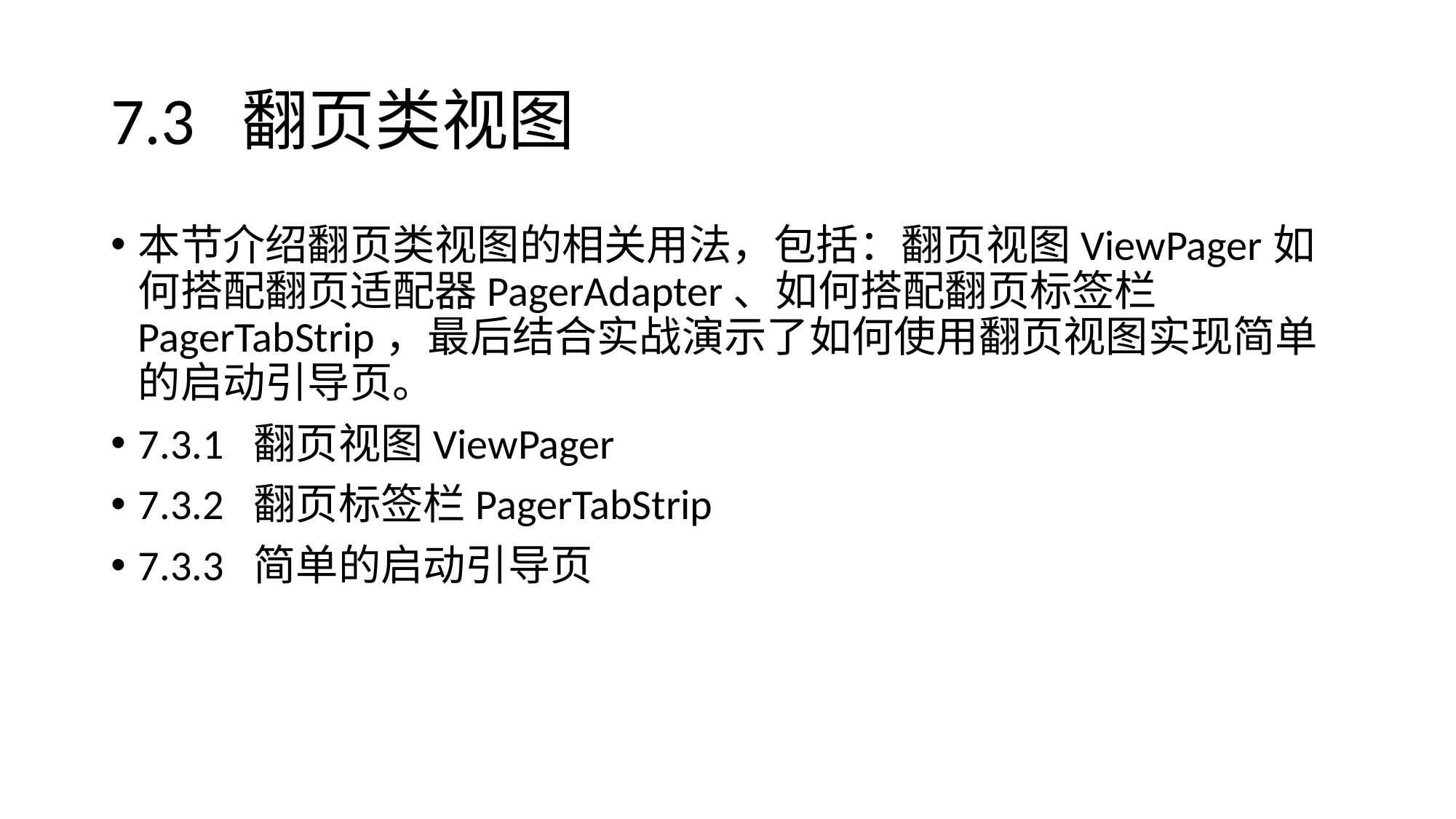

# 7.3  翻页类视图
本节介绍翻页类视图的相关用法，包括：翻页视图ViewPager如何搭配翻页适配器PagerAdapter、如何搭配翻页标签栏PagerTabStrip，最后结合实战演示了如何使用翻页视图实现简单的启动引导页。
7.3.1  翻页视图ViewPager
7.3.2  翻页标签栏PagerTabStrip
7.3.3  简单的启动引导页